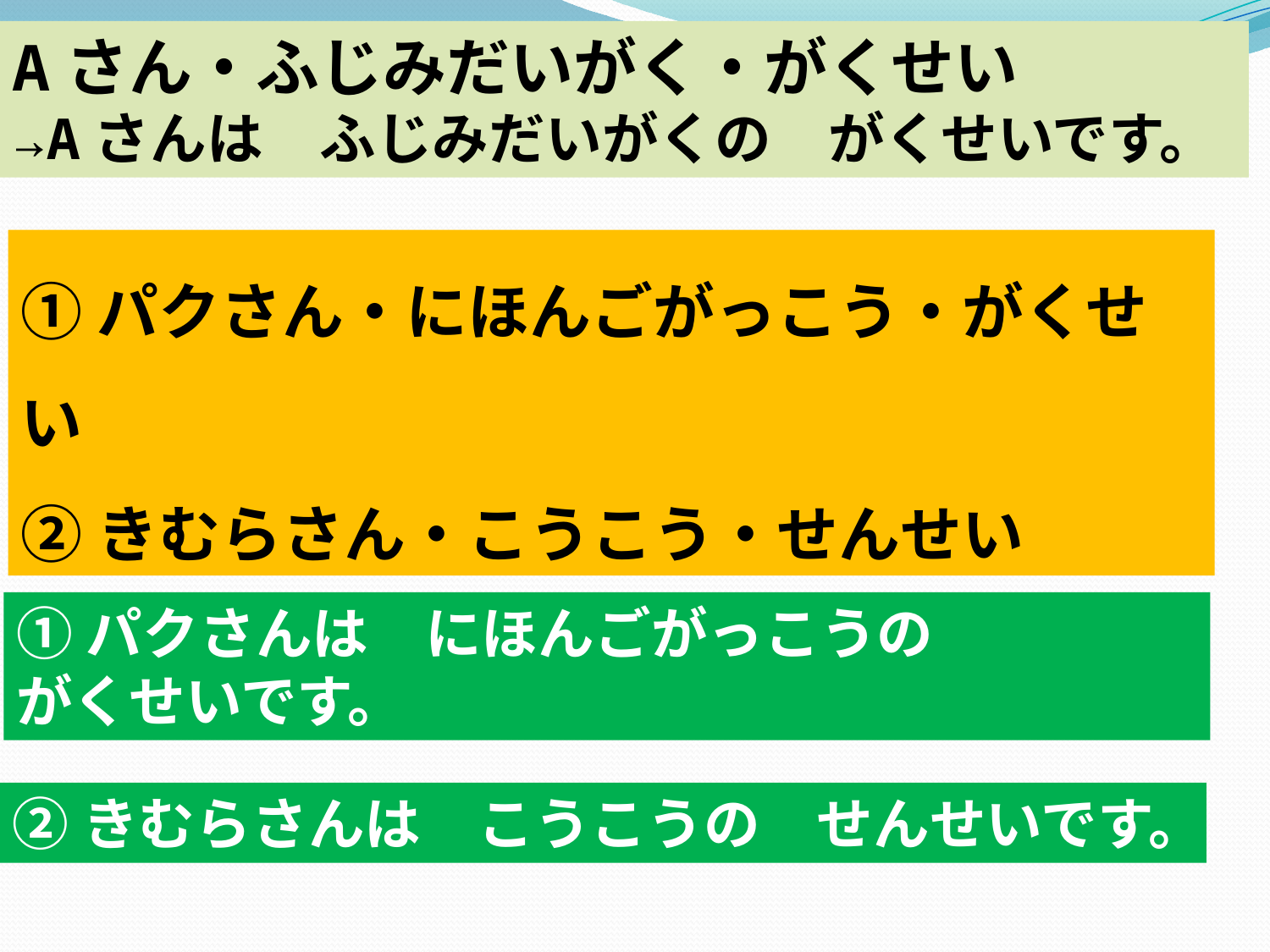

Aさん・ふじみだいがく・がくせい
→Aさんは　ふじみだいがくの　がくせいです。
①パクさん・にほんごがっこう・がくせい
②きむらさん・こうこう・せんせい
①パクさんは　にほんごがっこうの　　　　がくせいです。
②きむらさんは　こうこうの　せんせいです。